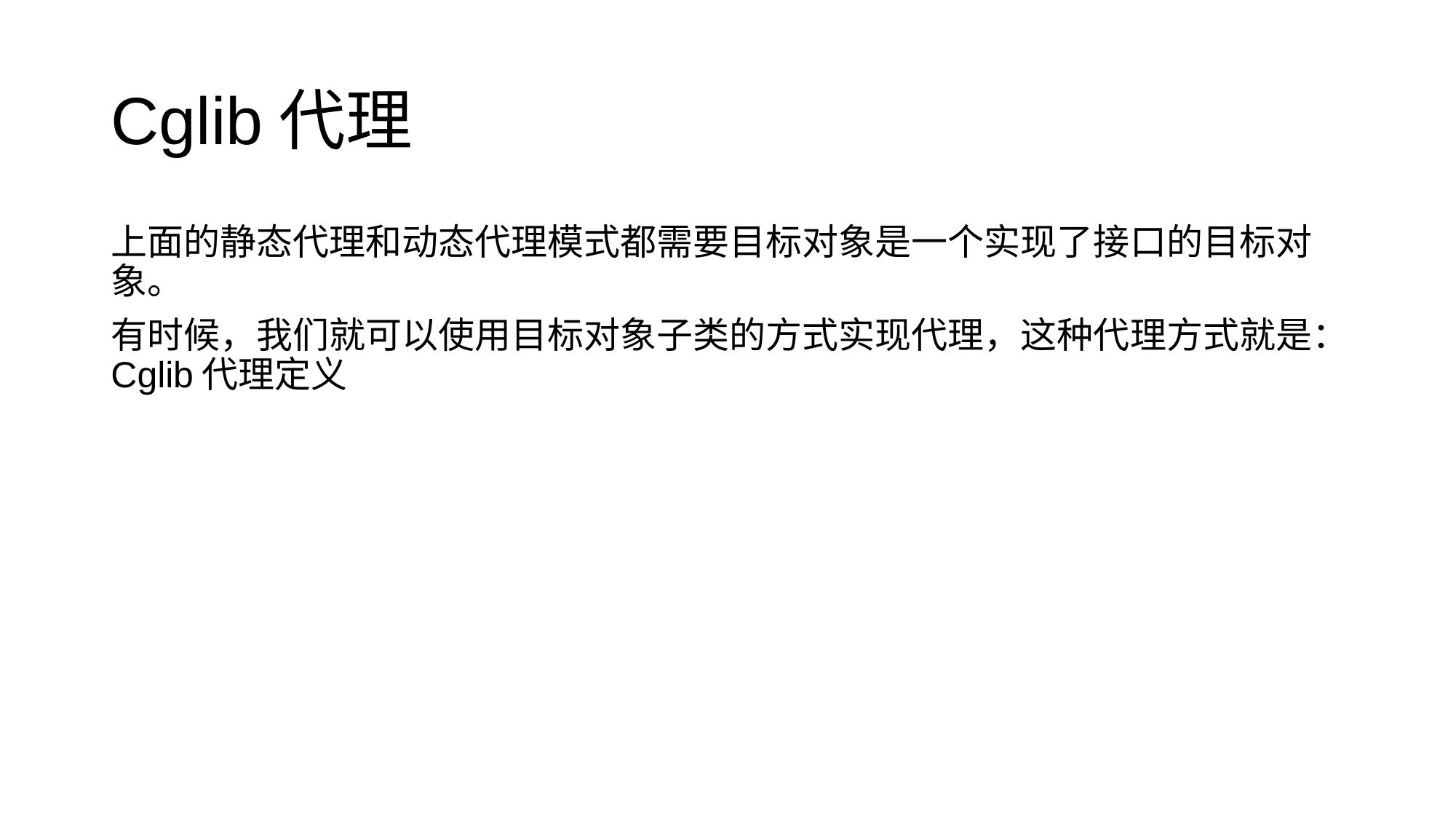

# Cglib代理
上面的静态代理和动态代理模式都需要目标对象是一个实现了接口的目标对象。
有时候，我们就可以使用目标对象子类的方式实现代理，这种代理方式就是：Cglib代理定义